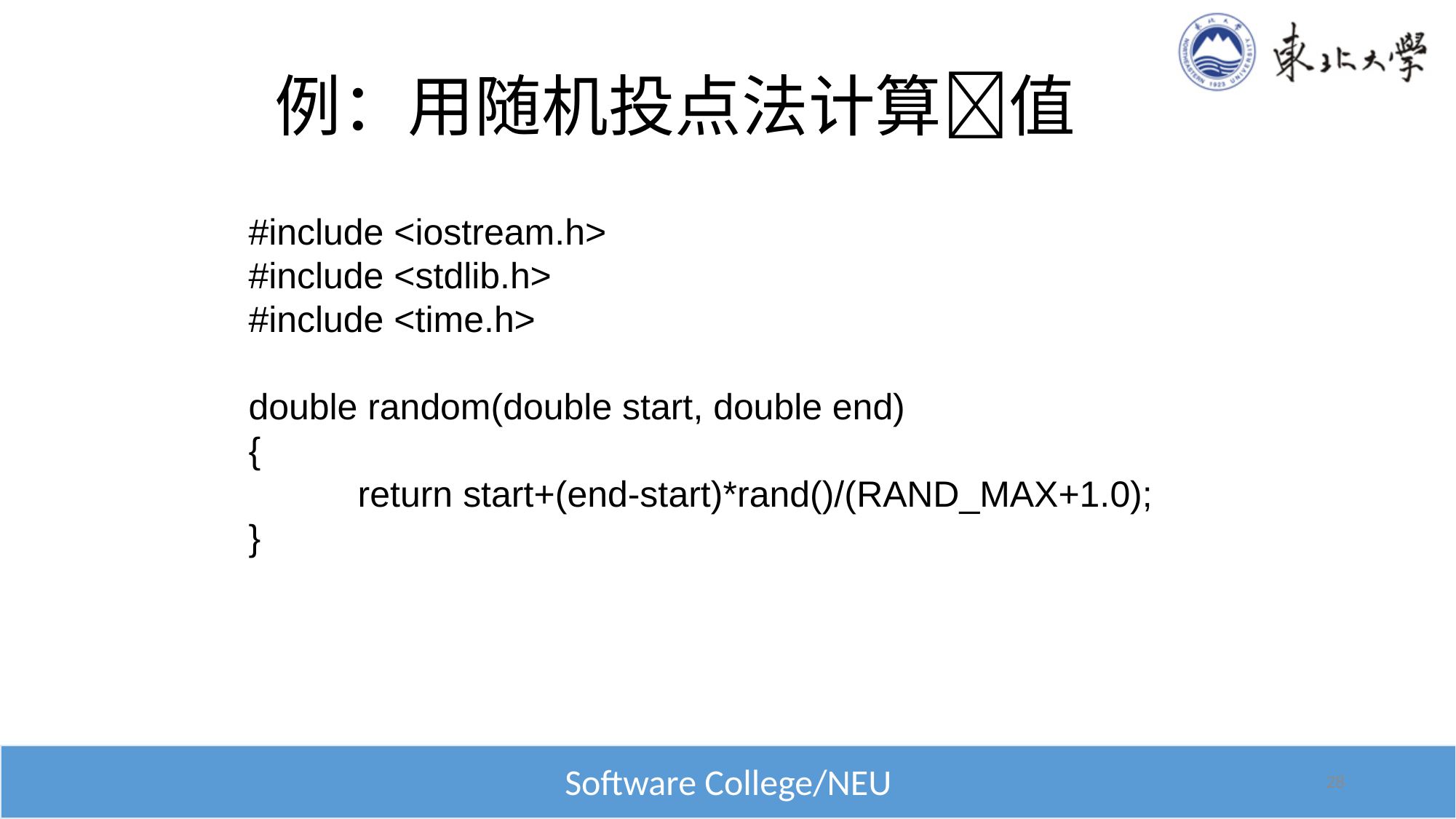

# 例：用随机投点法计算π值
#include <iostream.h>
#include <stdlib.h>
#include <time.h>

double random(double start, double end)
{
	return start+(end-start)*rand()/(RAND_MAX+1.0);
}

28